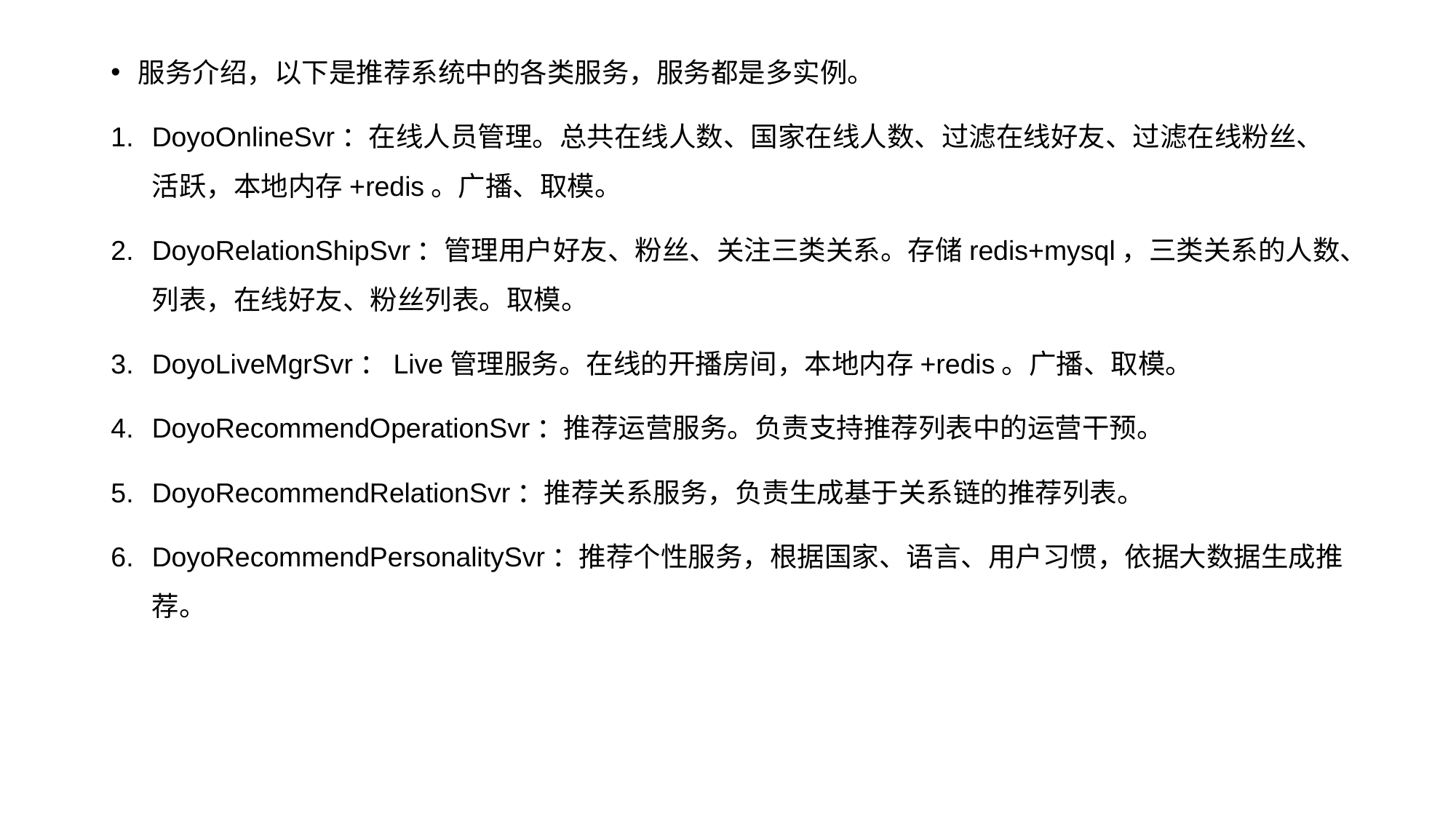

服务介绍，以下是推荐系统中的各类服务，服务都是多实例。
DoyoOnlineSvr：在线人员管理。总共在线人数、国家在线人数、过滤在线好友、过滤在线粉丝、活跃，本地内存+redis。广播、取模。
DoyoRelationShipSvr：管理用户好友、粉丝、关注三类关系。存储redis+mysql，三类关系的人数、列表，在线好友、粉丝列表。取模。
DoyoLiveMgrSvr：Live管理服务。在线的开播房间，本地内存+redis。广播、取模。
DoyoRecommendOperationSvr：推荐运营服务。负责支持推荐列表中的运营干预。
DoyoRecommendRelationSvr：推荐关系服务，负责生成基于关系链的推荐列表。
DoyoRecommendPersonalitySvr：推荐个性服务，根据国家、语言、用户习惯，依据大数据生成推荐。